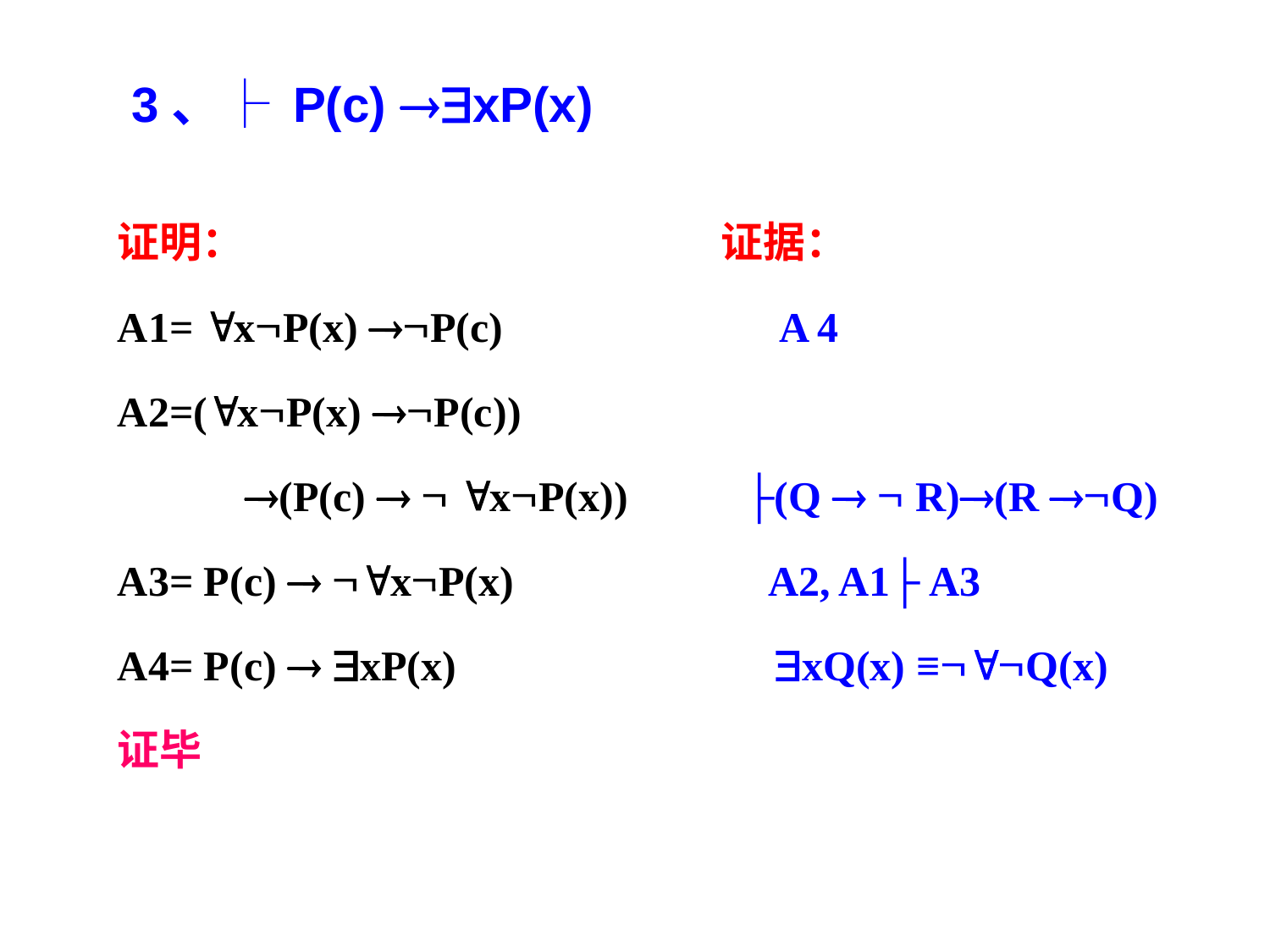

3、├ P(c) →∃xP(x)
证明：                                                  证据：
A1= ∀x¬P(x) →¬P(c)                          A 4
A2=(∀x¬P(x) →¬P(c))
            →(P(c) → ¬ ∀x¬P(x))           ├(Q → ¬ R)→(R →¬Q)
A3= P(c) → ¬∀x¬P(x)                        A2, A1├ A3
A4= P(c) → ∃xP(x)                              ∃xQ(x) ≡¬∀¬Q(x)
证毕